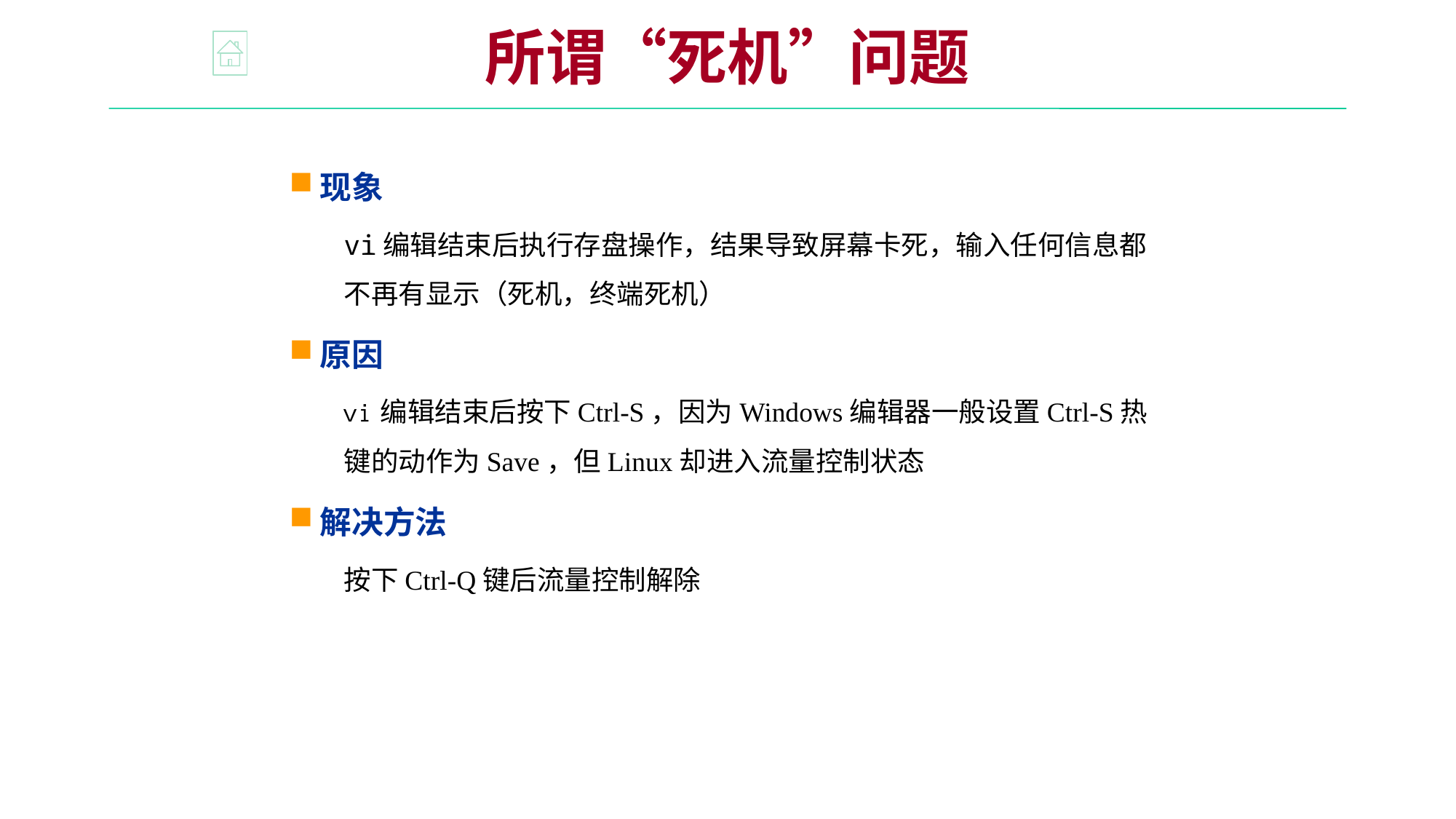

所谓“死机”问题

现象
vi编辑结束后执行存盘操作，结果导致屏幕卡死，输入任何信息都不再有显示（死机，终端死机）
原因
vi编辑结束后按下Ctrl-S，因为Windows编辑器一般设置Ctrl-S热键的动作为Save，但Linux却进入流量控制状态
解决方法
按下Ctrl-Q键后流量控制解除